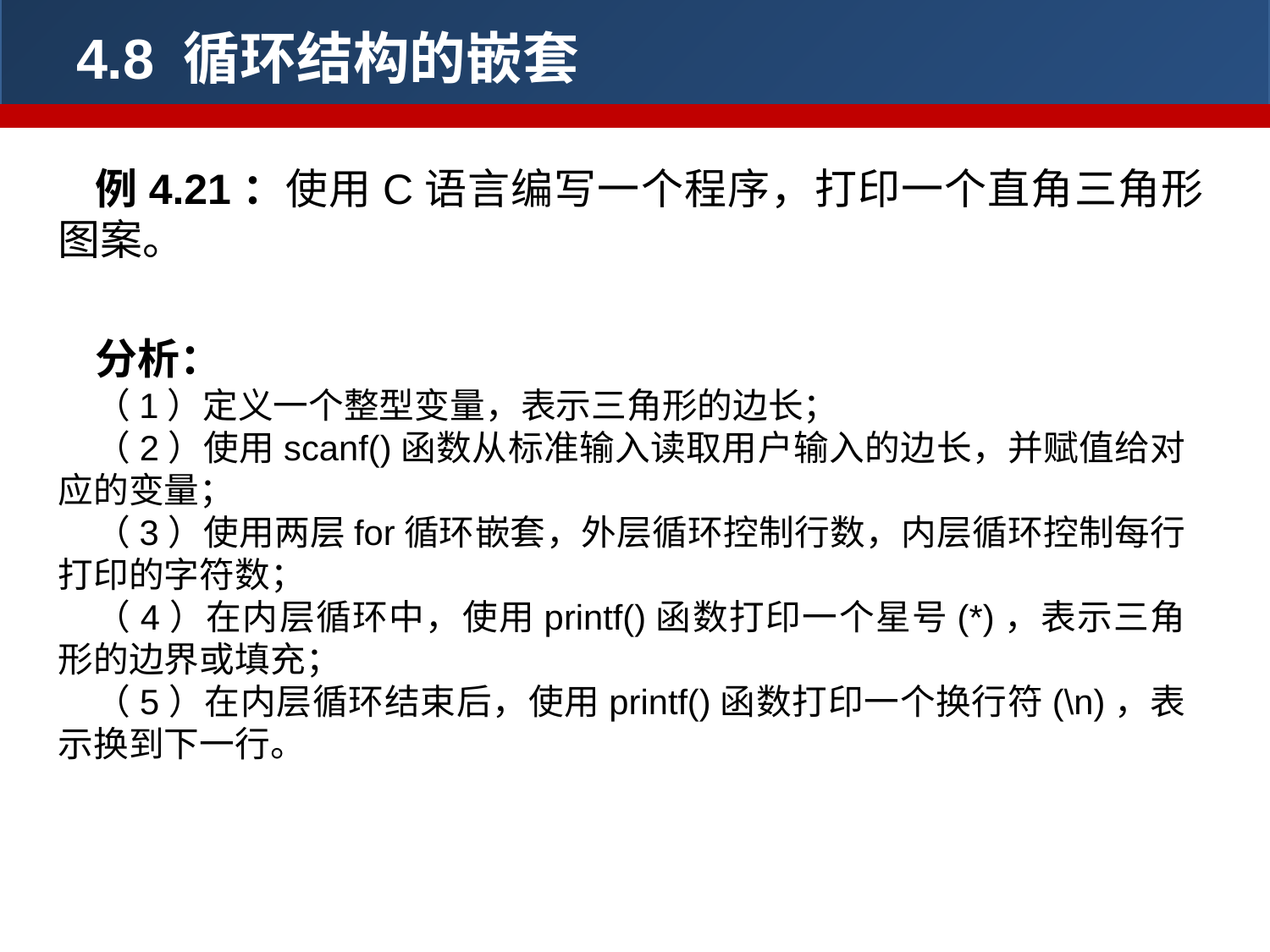

4.8 循环结构的嵌套

例4.21：使用C语言编写一个程序，打印一个直角三角形图案。
分析：
（1）定义一个整型变量，表示三角形的边长；
（2）使用scanf()函数从标准输入读取用户输入的边长，并赋值给对应的变量；
（3）使用两层for循环嵌套，外层循环控制行数，内层循环控制每行打印的字符数；
（4）在内层循环中，使用printf()函数打印一个星号(*)，表示三角形的边界或填充；
（5）在内层循环结束后，使用printf()函数打印一个换行符(\n)，表示换到下一行。